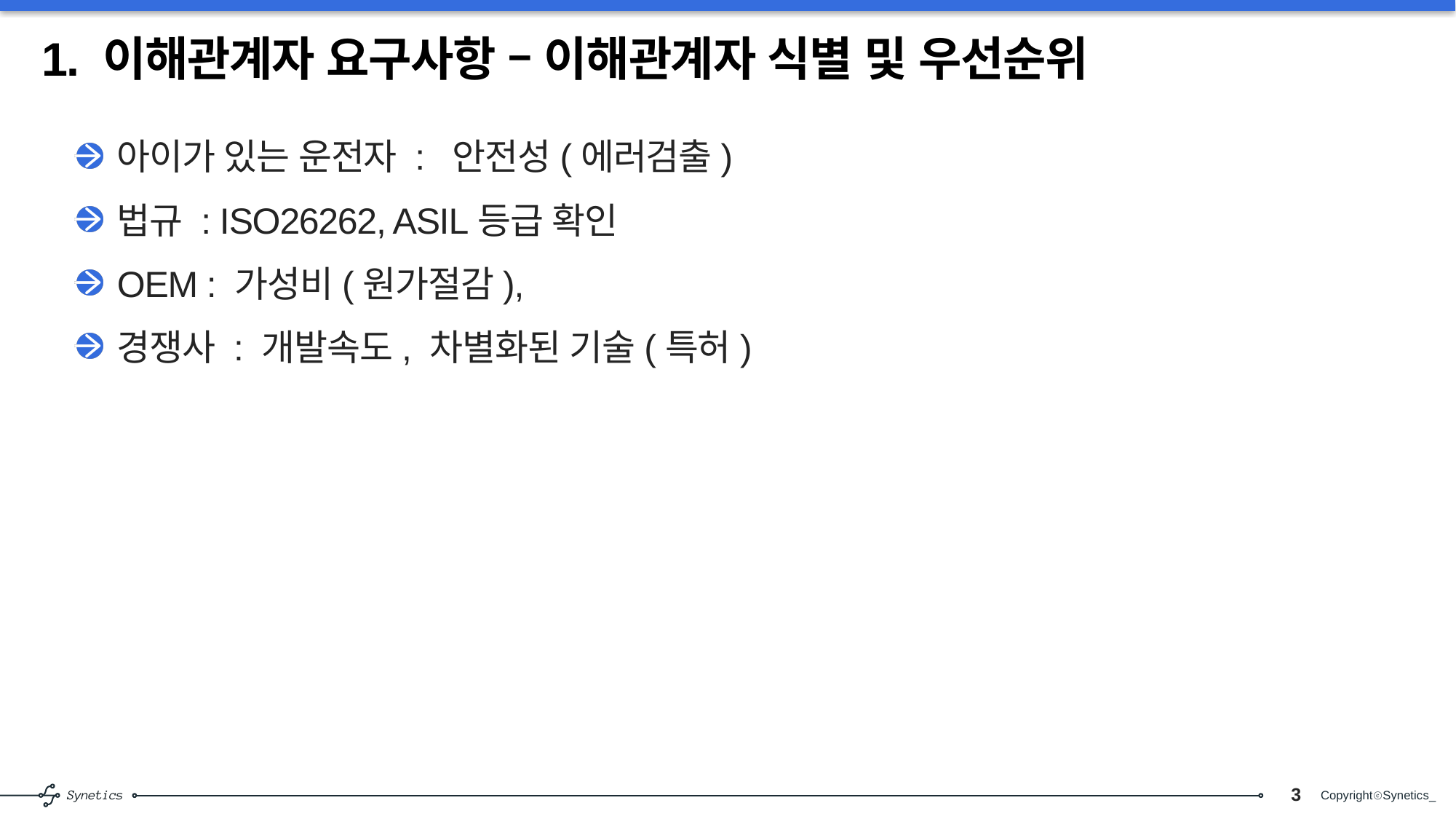

# 1. 이해관계자 요구사항 – 이해관계자 식별 및 우선순위
아이가 있는 운전자 :  안전성(에러검출)
법규 : ISO26262, ASIL등급 확인
OEM : 가성비(원가절감),
경쟁사 : 개발속도, 차별화된 기술(특허)